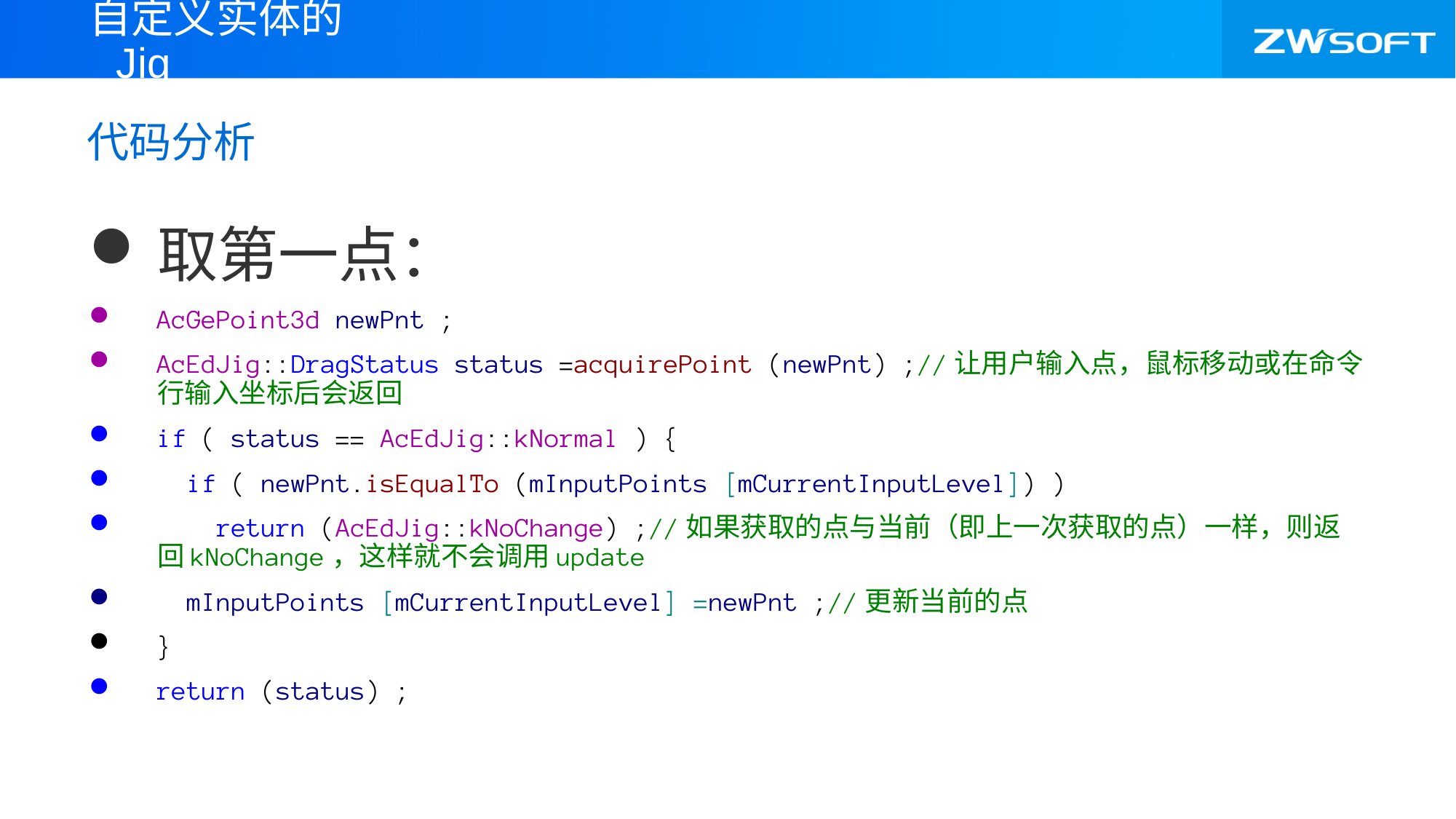

自定义实体的Jig
# 代码分析
取第一点：
AcGePoint3d newPnt ;
AcEdJig::DragStatus status =acquirePoint (newPnt) ;//让用户输入点，鼠标移动或在命令行输入坐标后会返回
if ( status == AcEdJig::kNormal ) {
  if ( newPnt.isEqualTo (mInputPoints [mCurrentInputLevel]) )
    return (AcEdJig::kNoChange) ;//如果获取的点与当前（即上一次获取的点）一样，则返回kNoChange，这样就不会调用update
  mInputPoints [mCurrentInputLevel] =newPnt ;//更新当前的点
}
return (status) ;